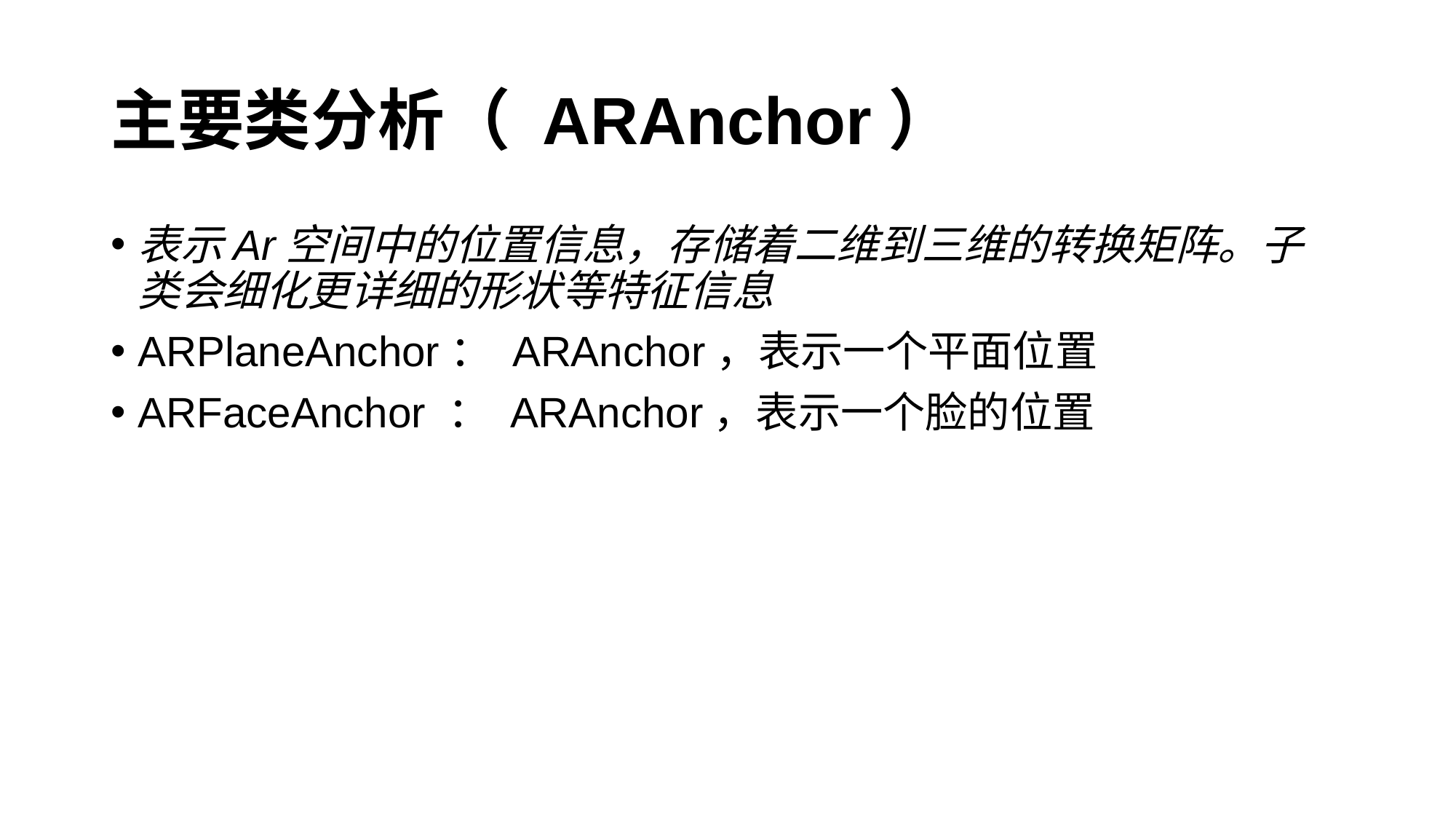

# 主要类分析（ ARAnchor）
表示Ar空间中的位置信息，存储着二维到三维的转换矩阵。子类会细化更详细的形状等特征信息
ARPlaneAnchor： ARAnchor，表示一个平面位置
ARFaceAnchor ： ARAnchor，表示一个脸的位置